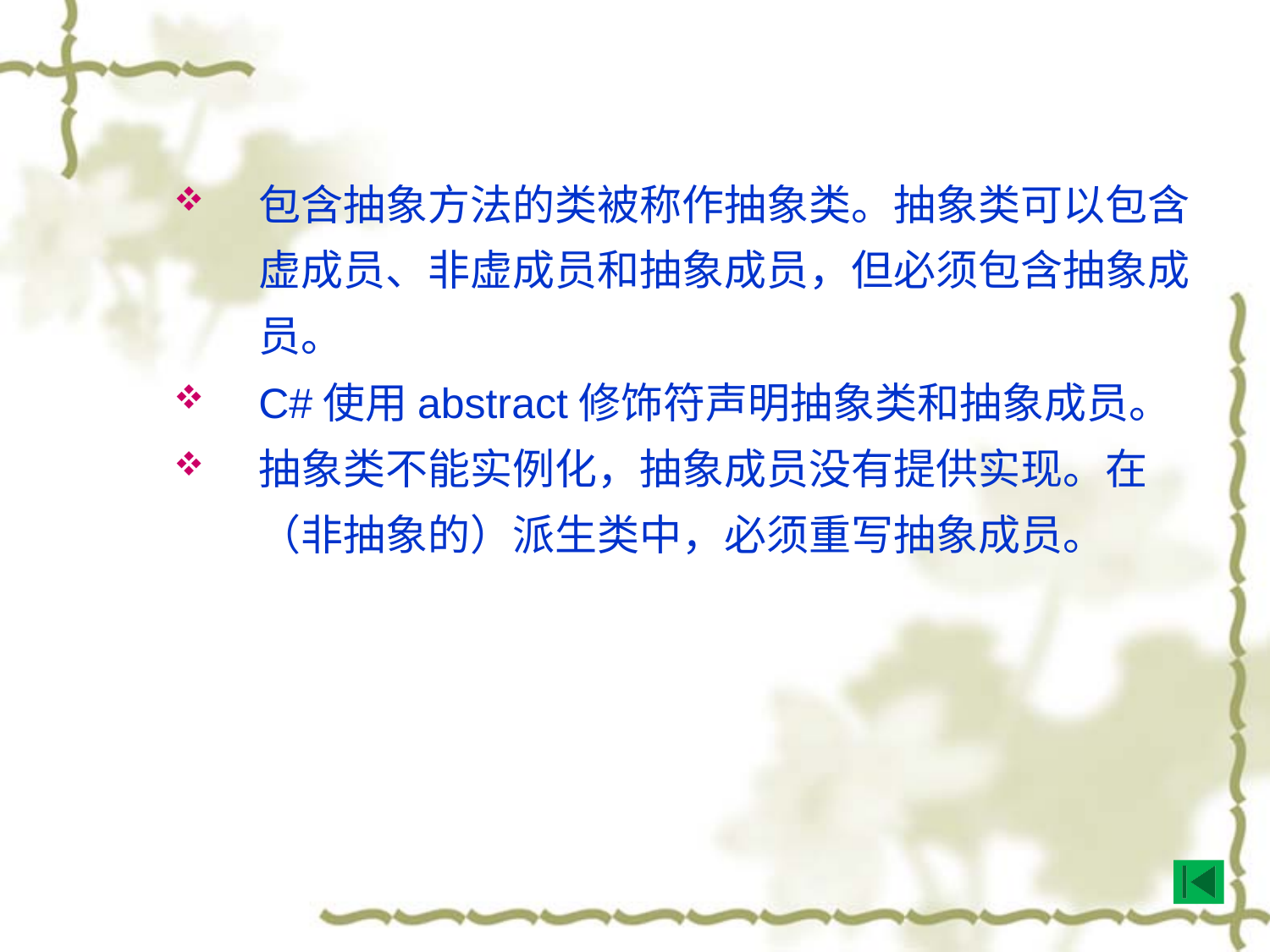

包含抽象方法的类被称作抽象类。抽象类可以包含虚成员、非虚成员和抽象成员，但必须包含抽象成员。
C#使用abstract修饰符声明抽象类和抽象成员。
抽象类不能实例化，抽象成员没有提供实现。在（非抽象的）派生类中，必须重写抽象成员。